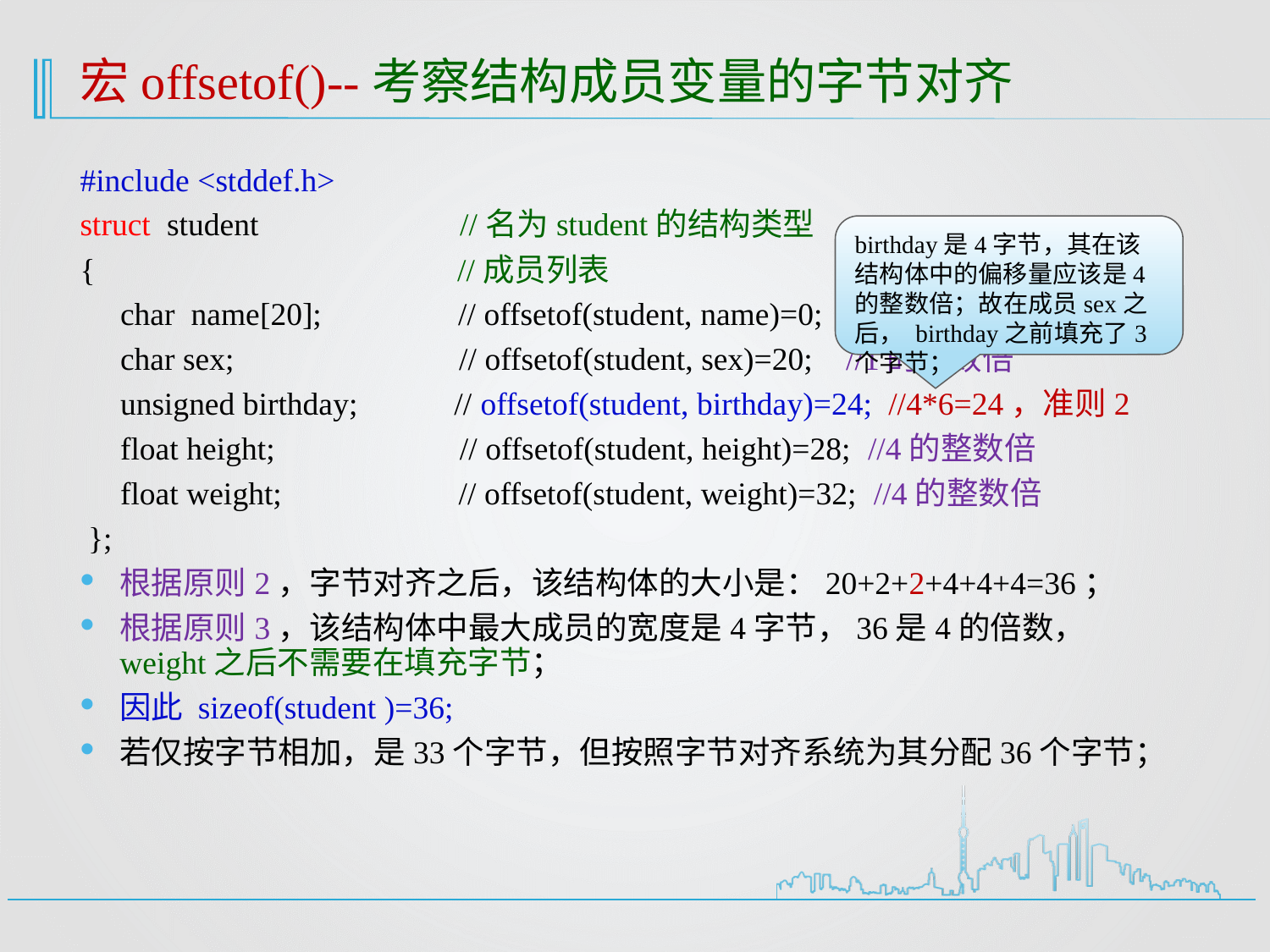

# 宏offsetof()--考察结构成员变量的字节对齐
#include <stddef.h>
struct  student                         //名为student的结构类型
{                                             //成员列表
     char  name[20];                 // offsetof(student, name)=0;
     char sex;                            // offsetof(student, sex)=20;    //1的整数倍
     unsigned birthday;            // offsetof(student, birthday)=24;  //4*6=24，准则2
     float height;                       // offsetof(student, height)=28;  //4的整数倍
     float weight;                      // offsetof(student, weight)=32;  //4的整数倍
 };
根据原则2，字节对齐之后，该结构体的大小是：20+2+2+4+4+4=36；
根据原则3，该结构体中最大成员的宽度是4字节，36是4的倍数， weight之后不需要在填充字节；
因此 sizeof(student )=36;
若仅按字节相加，是33个字节，但按照字节对齐系统为其分配36个字节；
birthday是4字节，其在该结构体中的偏移量应该是4的整数倍；故在成员sex之后， birthday之前填充了3个字节；